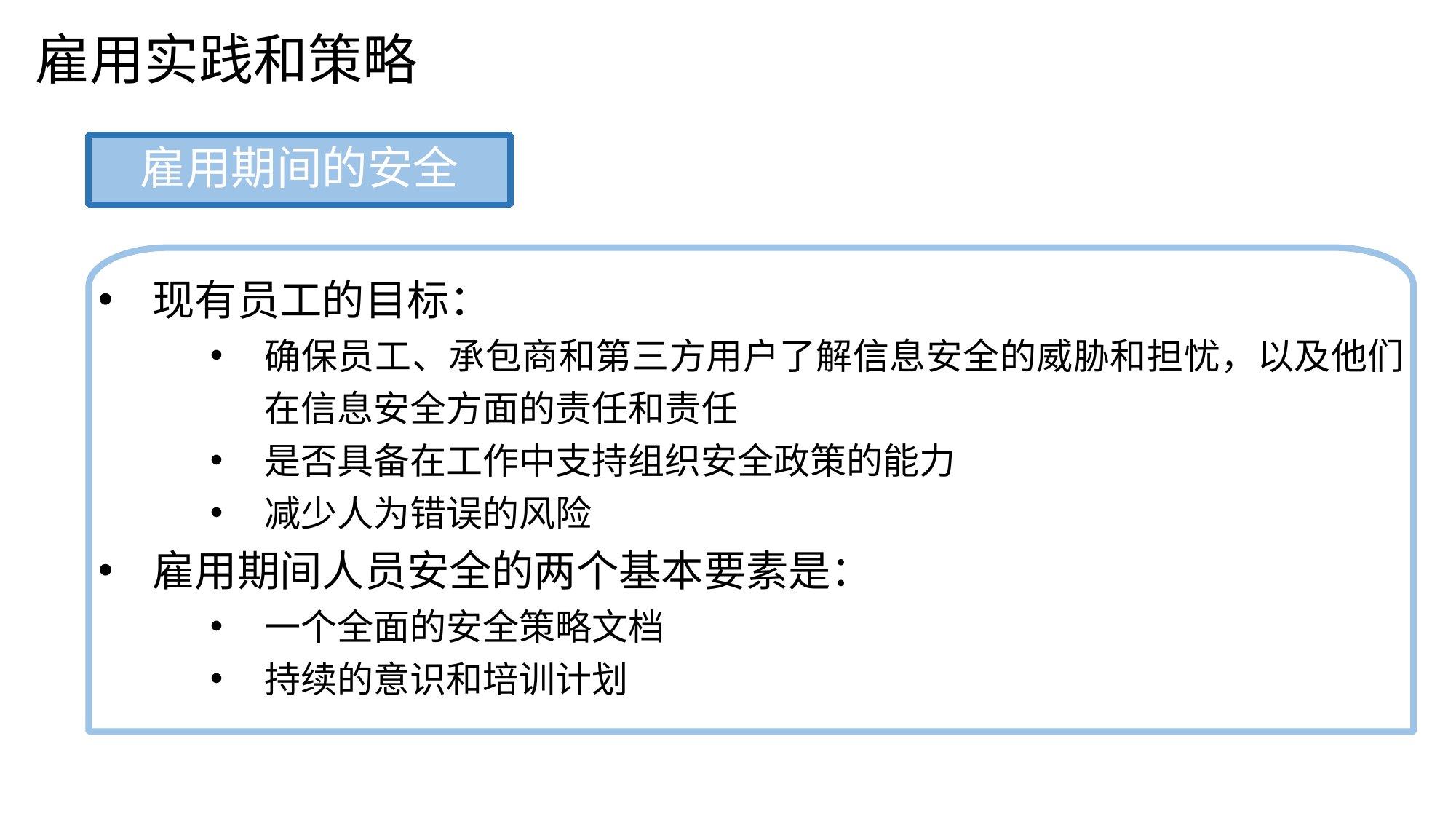

雇用实践和策略

雇用期间的安全
现有员工的目标：
确保员工、承包商和第三方用户了解信息安全的威胁和担忧，以及他们在信息安全方面的责任和责任
是否具备在工作中支持组织安全政策的能力
减少人为错误的风险
雇用期间人员安全的两个基本要素是：
一个全面的安全策略文档
持续的意识和培训计划